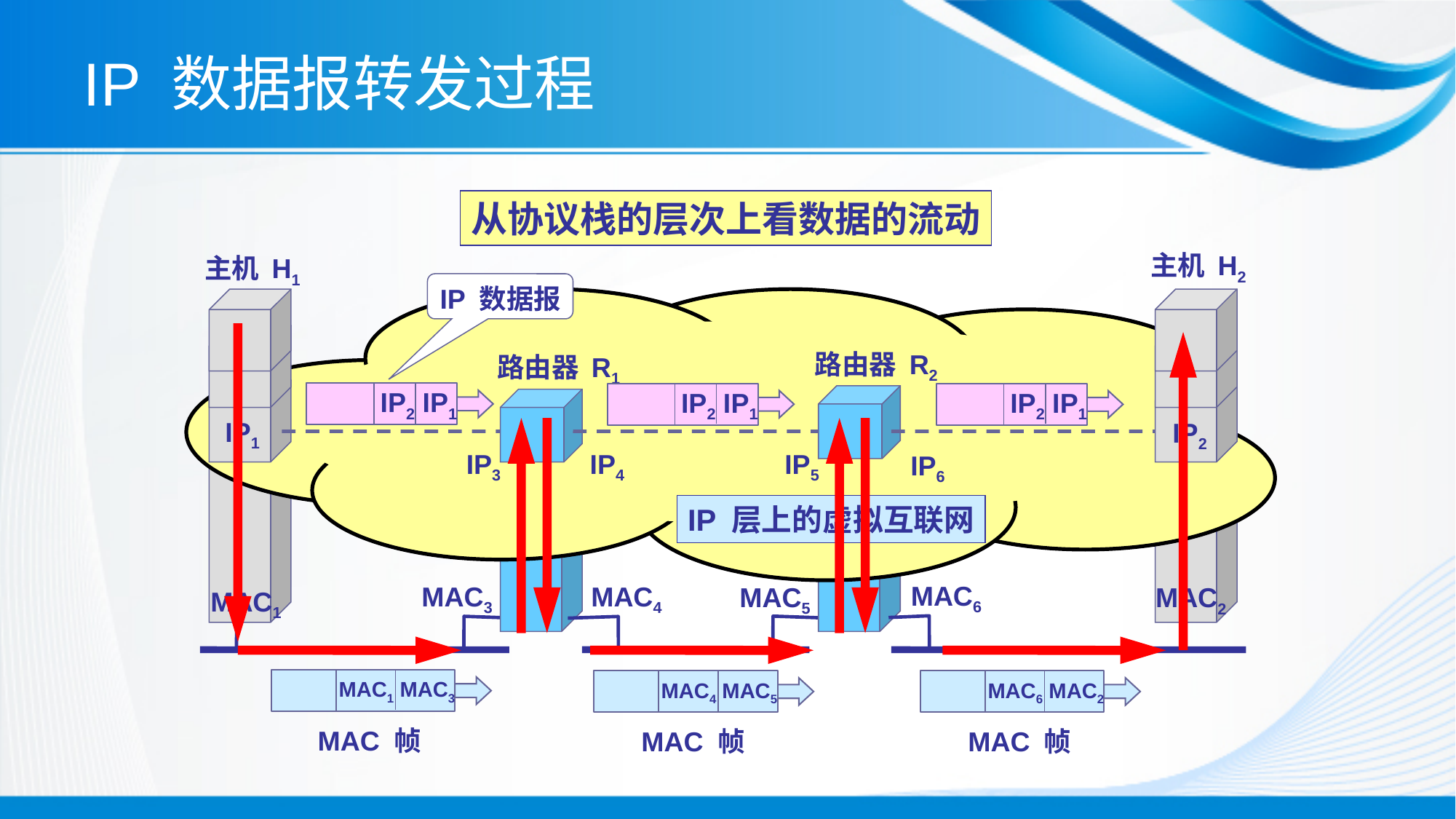

# IP 数据报转发过程
从协议栈的层次上看数据的流动
主机 H2
主机 H1

IP 数据报

路由器 R2
路由器 R1
IP2 IP1

IP2 IP1

IP2 IP1

IP1
IP2

IP3
IP4
IP5
IP6
IP 层上的虚拟互联网
MAC6
MAC3
MAC4
MAC5
MAC2
MAC1

MAC1 MAC3

MAC4 MAC5

MAC6 MAC2

MAC 帧
MAC 帧
MAC 帧